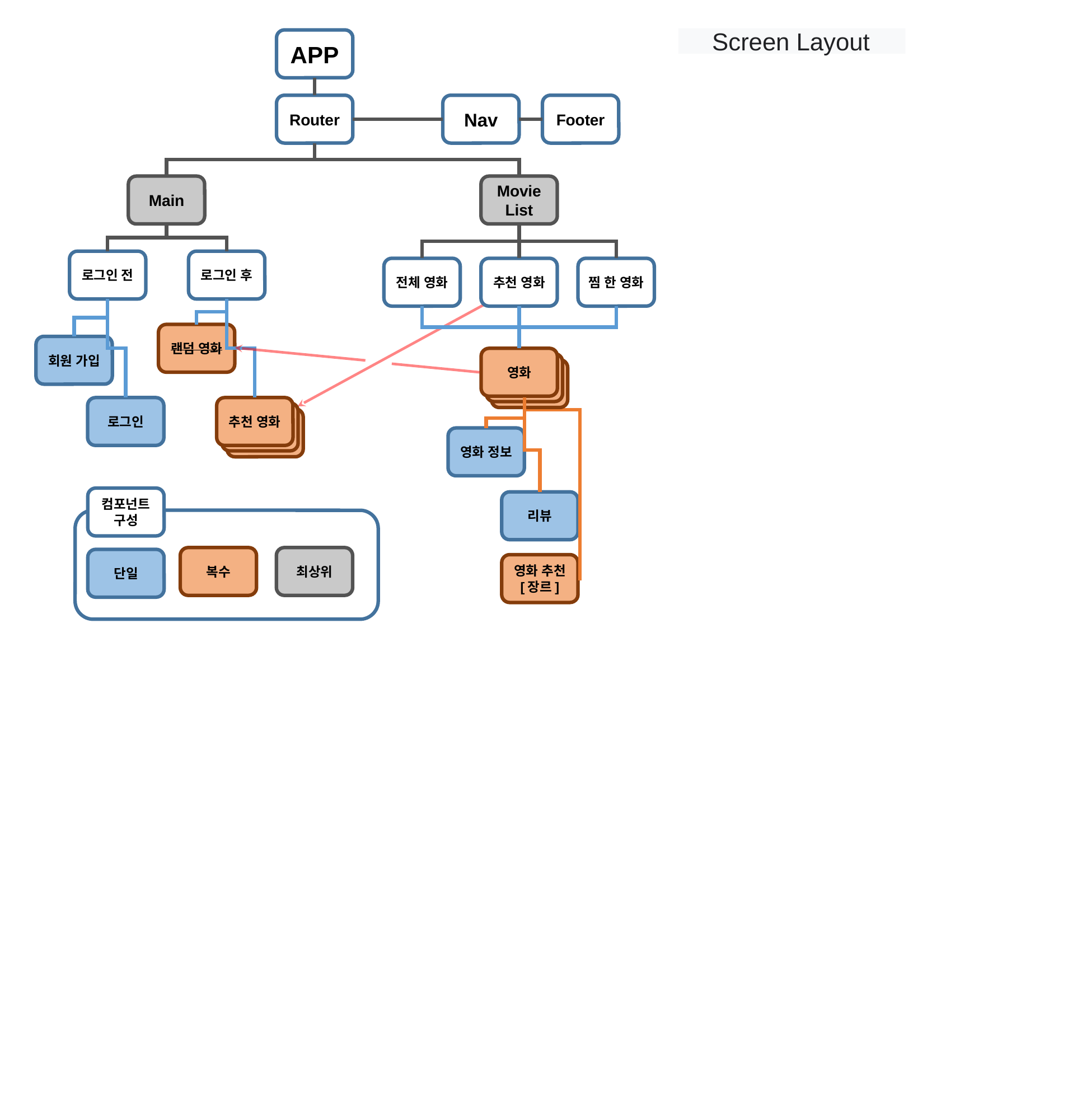

Screen Layout
APP
Footer
Router
Nav
Main
Movie
List
로그인 전
로그인 후
전체 영화
추천 영화
찜 한 영화
랜덤 영화
회원 가입
영화

추천 영화

로그인
영화 정보
컴포넌트
구성

복수
최상위
단일
리뷰
영화 추천
[장르]